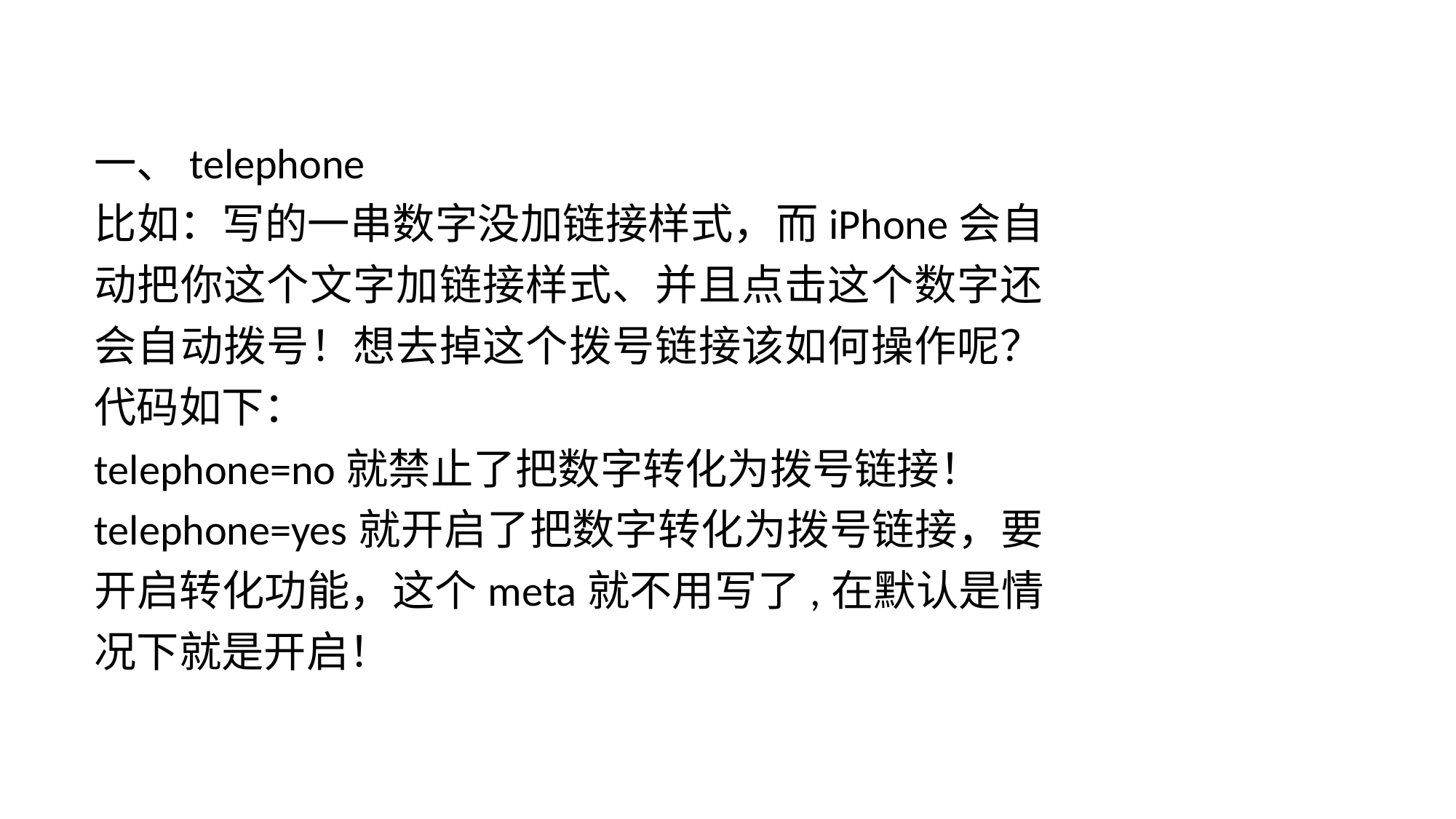

# 内容提要
一、telephone
比如：写的一串数字没加链接样式，而iPhone会自动把你这个文字加链接样式、并且点击这个数字还会自动拨号！想去掉这个拨号链接该如何操作呢？代码如下：
telephone=no就禁止了把数字转化为拨号链接！
telephone=yes就开启了把数字转化为拨号链接，要开启转化功能，这个meta就不用写了,在默认是情况下就是开启！